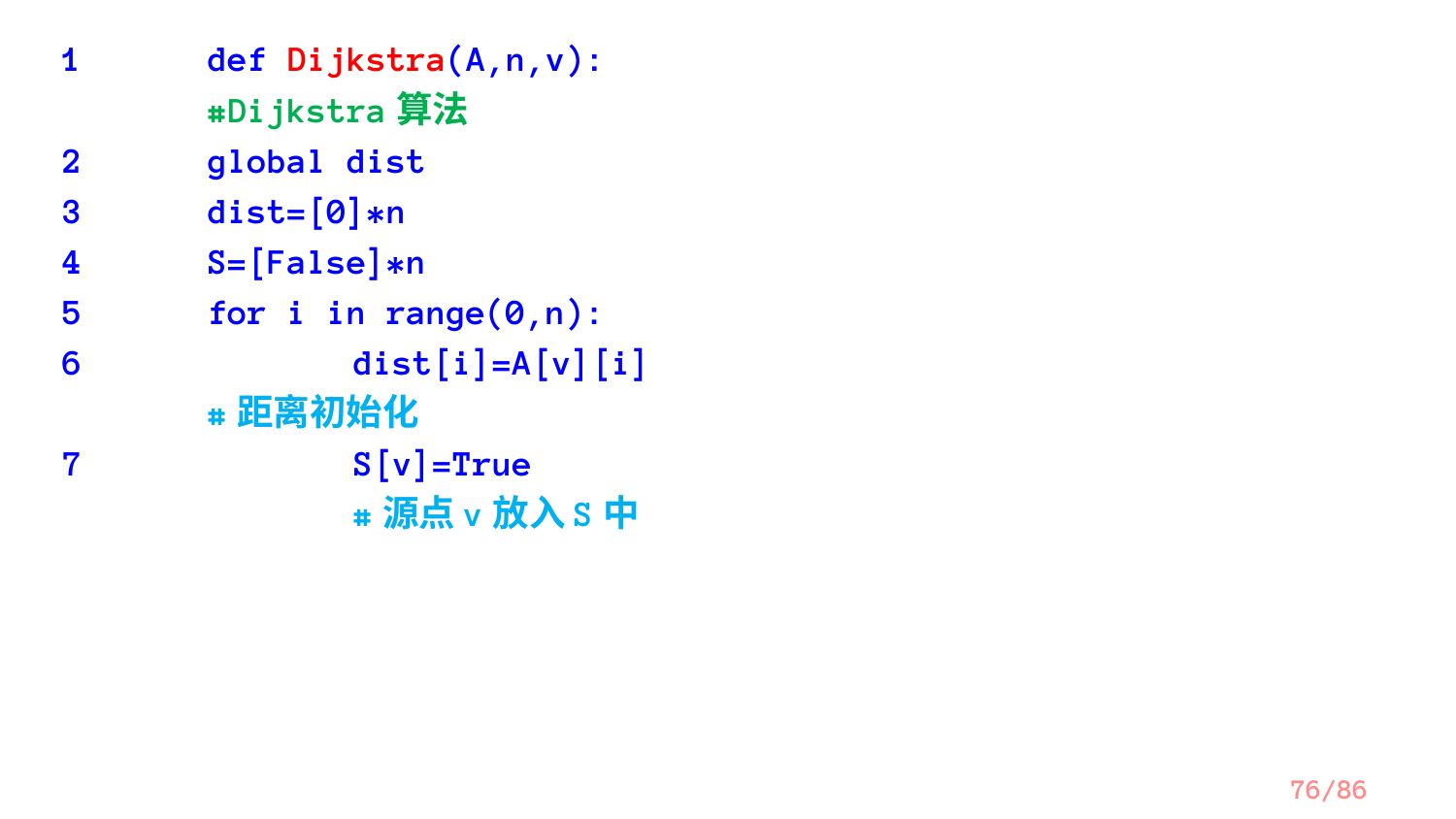

1	def Dijkstra(A,n,v):							#Dijkstra算法
2   	global dist
3   	dist=[0]*n
4   	S=[False]*n
5   	for i in range(0,n):
6    		dist[i]=A[v][i]						#距离初始化
7  		S[v]=True								#源点v放入S中
76/86